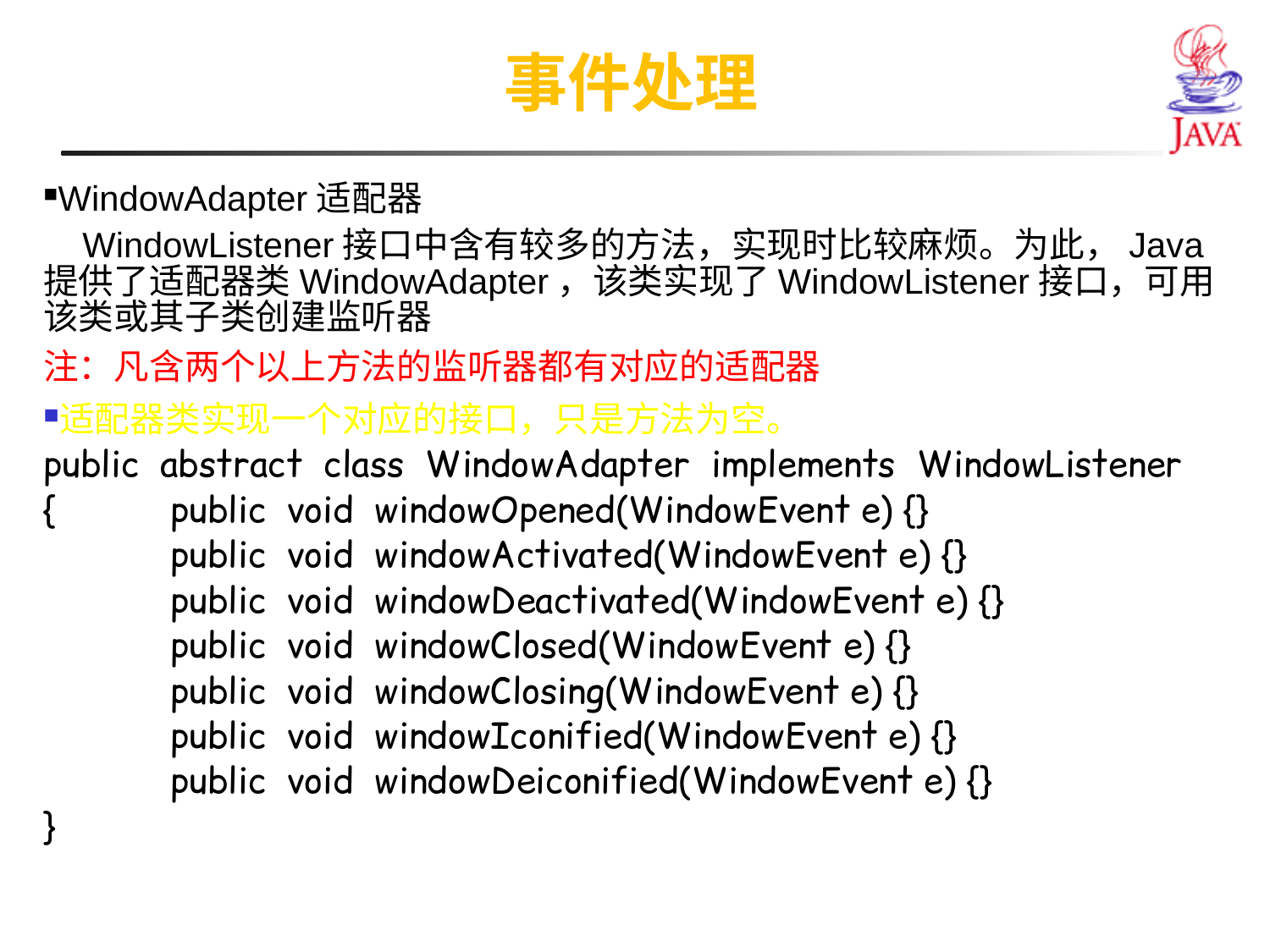

事件处理
WindowAdapter适配器
    WindowListener接口中含有较多的方法，实现时比较麻烦。为此，Java提供了适配器类WindowAdapter，该类实现了WindowListener接口，可用该类或其子类创建监听器
注：凡含两个以上方法的监听器都有对应的适配器
适配器类实现一个对应的接口，只是方法为空。
public  abstract  class  WindowAdapter  implements  WindowListener
{	public  void  windowOpened(WindowEvent e) {}
	public  void  windowActivated(WindowEvent e) {}
	public  void  windowDeactivated(WindowEvent e) {}
	public  void  windowClosed(WindowEvent e) {}
	public  void  windowClosing(WindowEvent e) {}
	public  void  windowIconified(WindowEvent e) {}
	public  void  windowDeiconified(WindowEvent e) {}
}